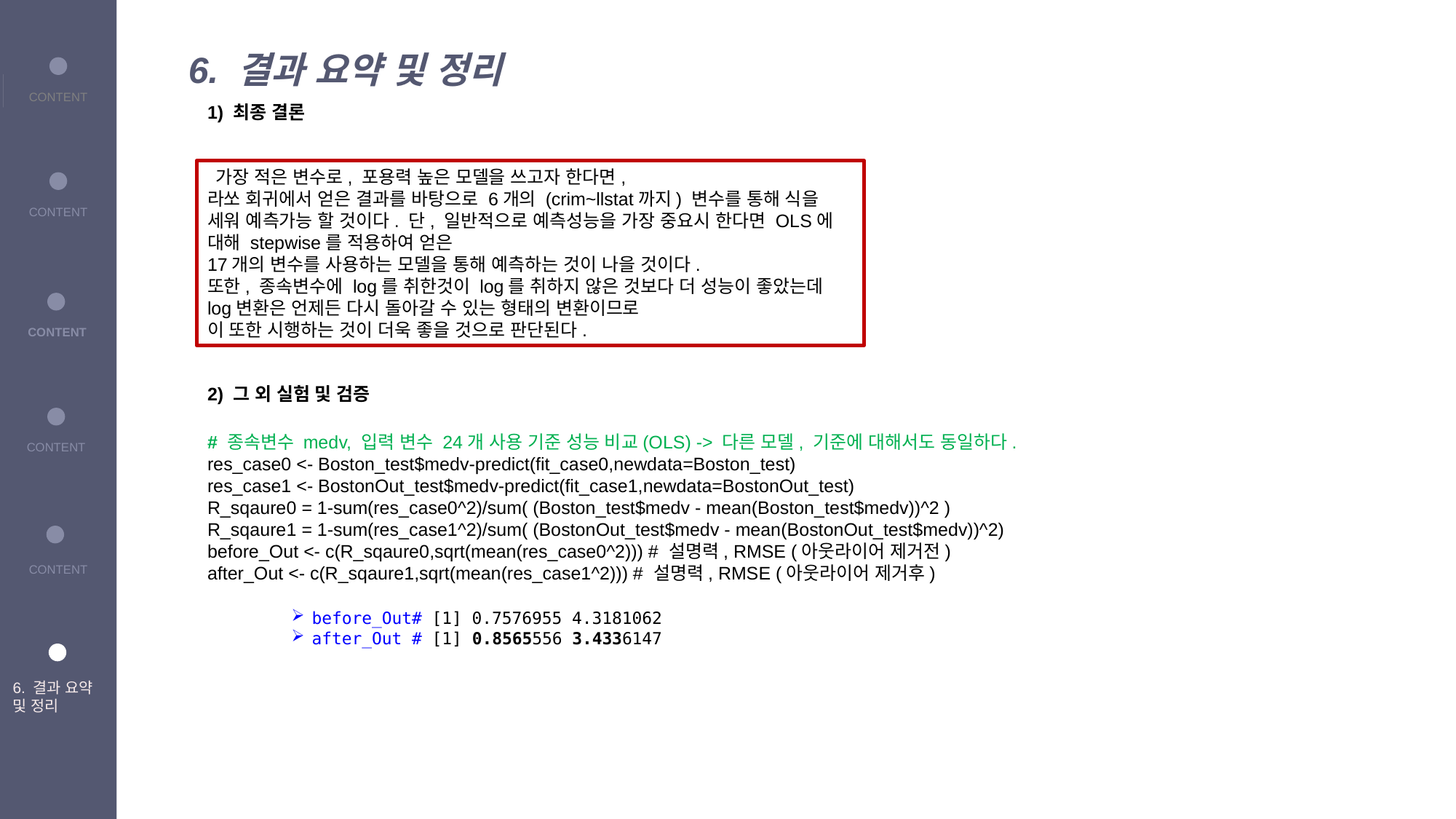

6. 결과 요약 및 정리

CONTENT
1) 최종 결론
 가장 적은 변수로, 포용력 높은 모델을 쓰고자 한다면,
라쏘 회귀에서 얻은 결과를 바탕으로 6개의 (crim~llstat까지) 변수를 통해 식을 세워 예측가능 할 것이다. 단, 일반적으로 예측성능을 가장 중요시 한다면 OLS에 대해 stepwise를 적용하여 얻은
17개의 변수를 사용하는 모델을 통해 예측하는 것이 나을 것이다.
또한, 종속변수에 log를 취한것이 log를 취하지 않은 것보다 더 성능이 좋았는데 log변환은 언제든 다시 돌아갈 수 있는 형태의 변환이므로
이 또한 시행하는 것이 더욱 좋을 것으로 판단된다.

CONTENT

CONTENT
2) 그 외 실험 및 검증

# 종속변수 medv, 입력 변수 24개 사용 기준 성능 비교(OLS) -> 다른 모델, 기준에 대해서도 동일하다.
res_case0 <- Boston_test$medv-predict(fit_case0,newdata=Boston_test)
res_case1 <- BostonOut_test$medv-predict(fit_case1,newdata=BostonOut_test)
R_sqaure0 = 1-sum(res_case0^2)/sum( (Boston_test$medv - mean(Boston_test$medv))^2 )
R_sqaure1 = 1-sum(res_case1^2)/sum( (BostonOut_test$medv - mean(BostonOut_test$medv))^2)
before_Out <- c(R_sqaure0,sqrt(mean(res_case0^2))) # 설명력, RMSE (아웃라이어 제거전)
after_Out <- c(R_sqaure1,sqrt(mean(res_case1^2))) # 설명력, RMSE (아웃라이어 제거후)
CONTENT

CONTENT
before_Out# [1] 0.7576955 4.3181062
after_Out # [1] 0.8565556 3.4336147

6. 결과 요약
및 정리